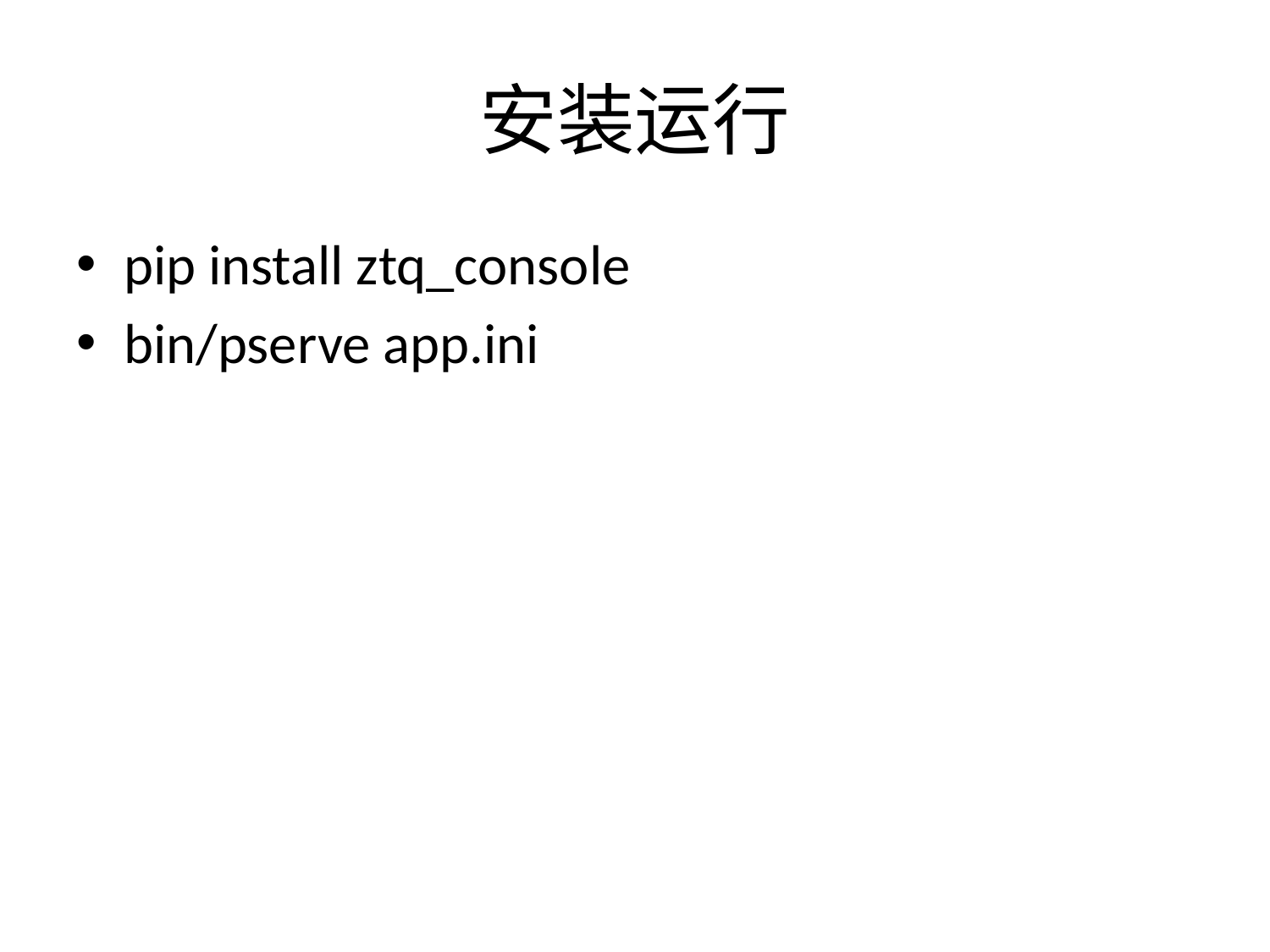

# 安装运行
pip install ztq_console
bin/pserve app.ini